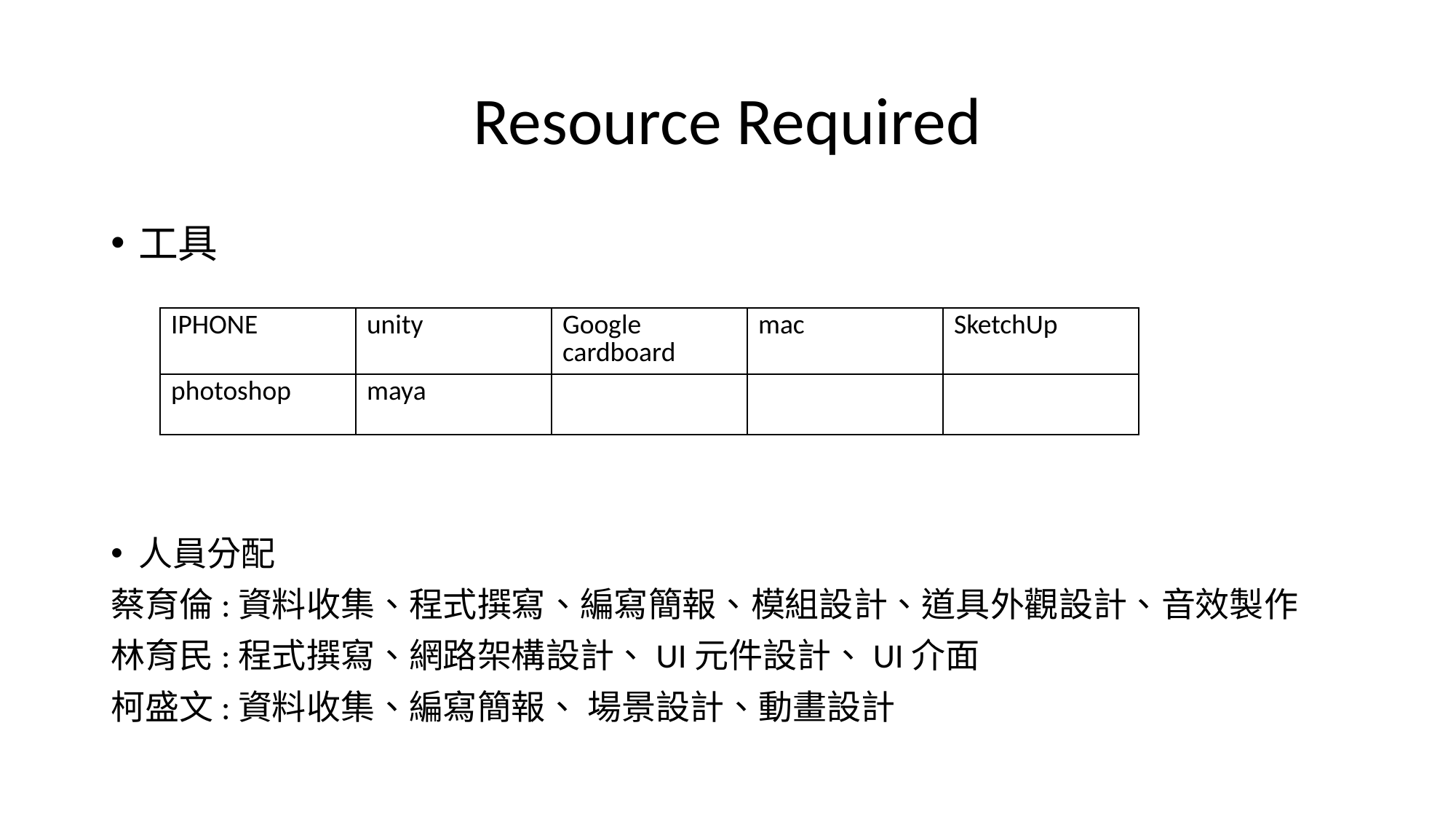

# Resource Required
工具

人員分配
蔡育倫:資料收集、程式撰寫、編寫簡報、模組設計、道具外觀設計、音效製作
林育民:程式撰寫、網路架構設計、UI元件設計、UI介面
柯盛文:資料收集、編寫簡報、 場景設計、動畫設計

| IPHONE | unity | Google cardboard | mac | SketchUp |
| --- | --- | --- | --- | --- |
| photoshop | maya |  |  |  |